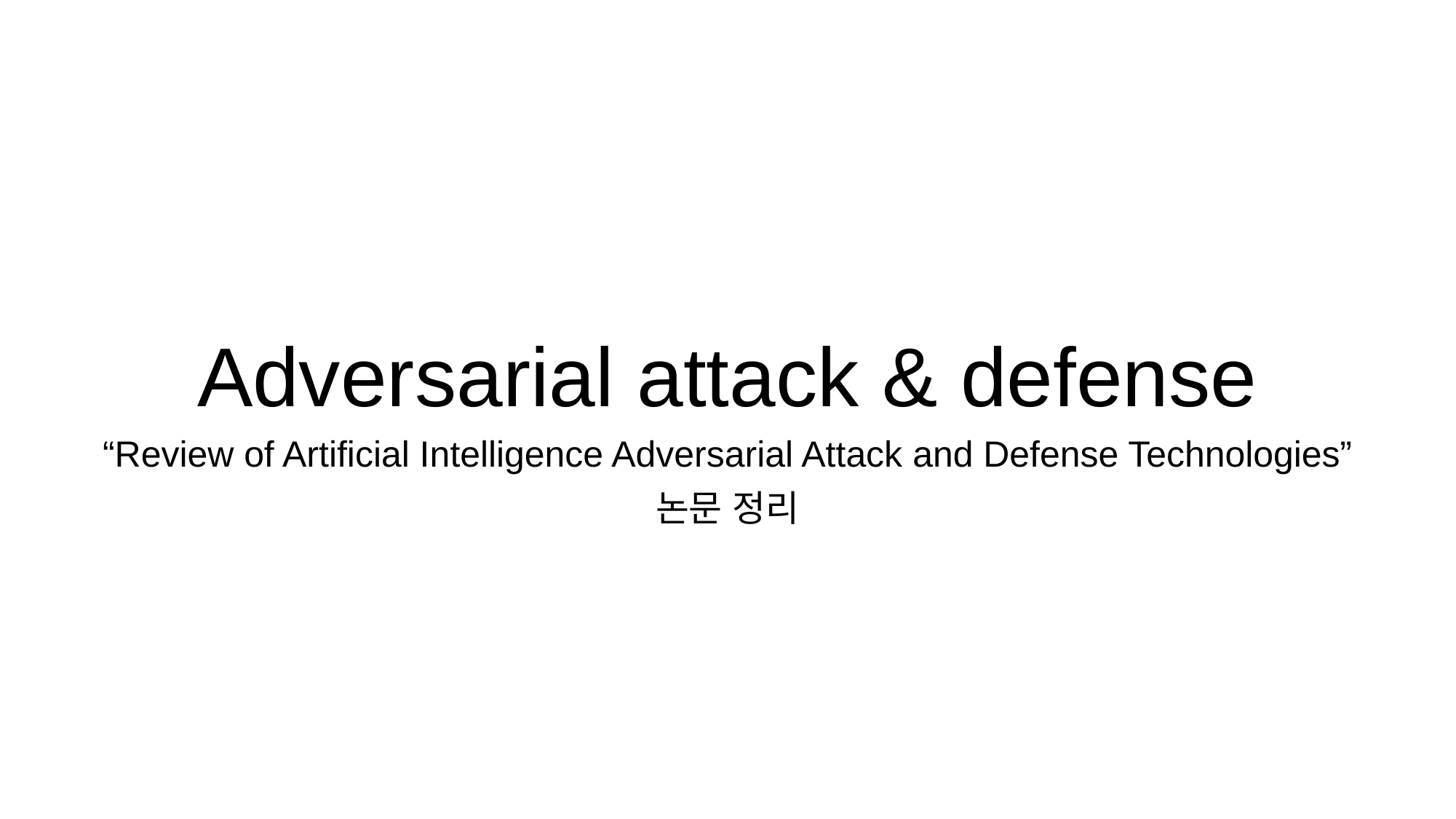

# Adversarial attack & defense
“Review of Artificial Intelligence Adversarial Attack and Defense Technologies”
논문 정리